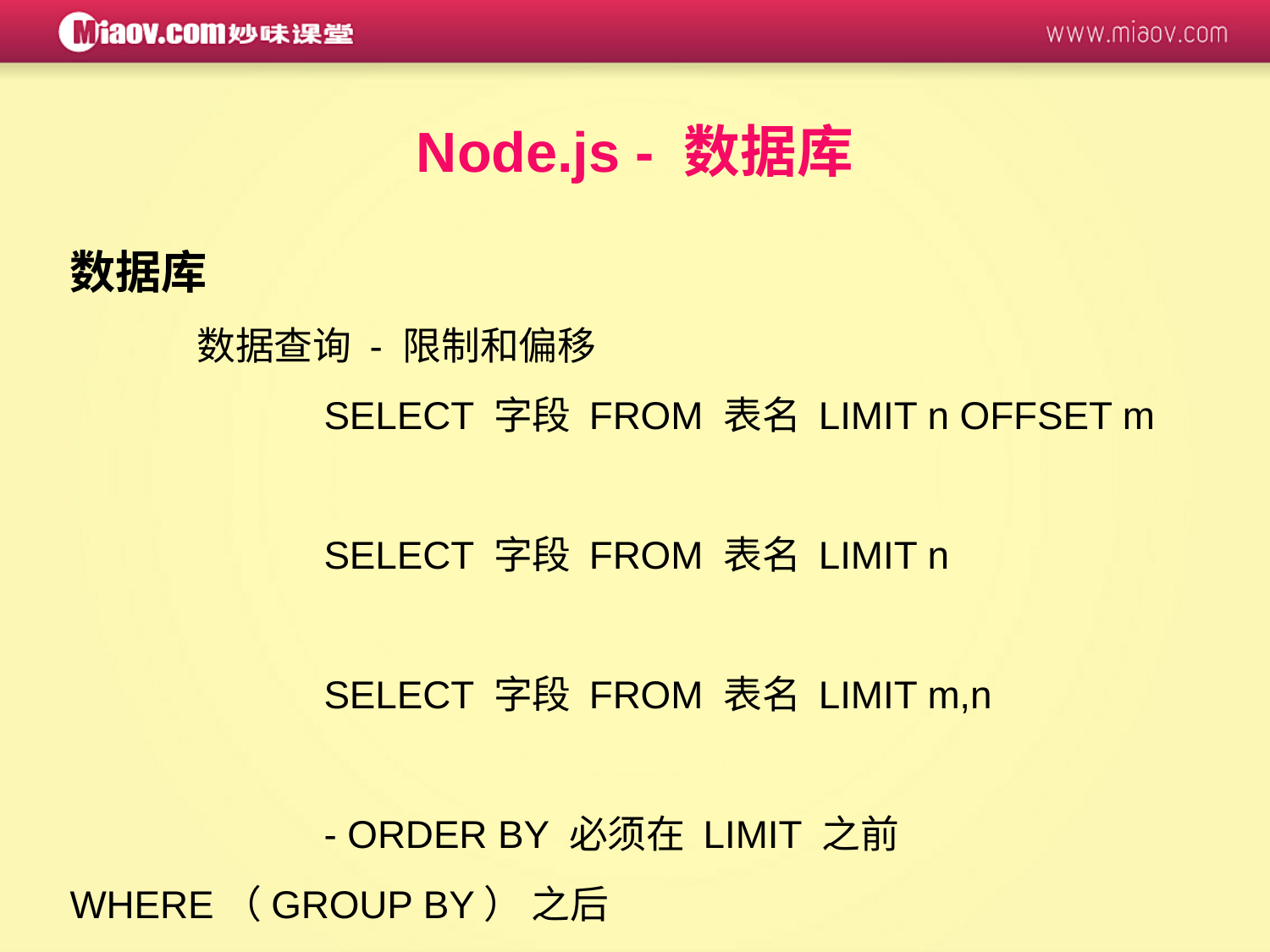

Node.js - 数据库
数据库
	数据查询 - 限制和偏移
		SELECT 字段 FROM 表名 LIMIT n OFFSET m

		SELECT 字段 FROM 表名 LIMIT n

		SELECT 字段 FROM 表名 LIMIT m,n

		- ORDER BY 必须在 LIMIT 之前 WHERE（GROUP BY） 之后